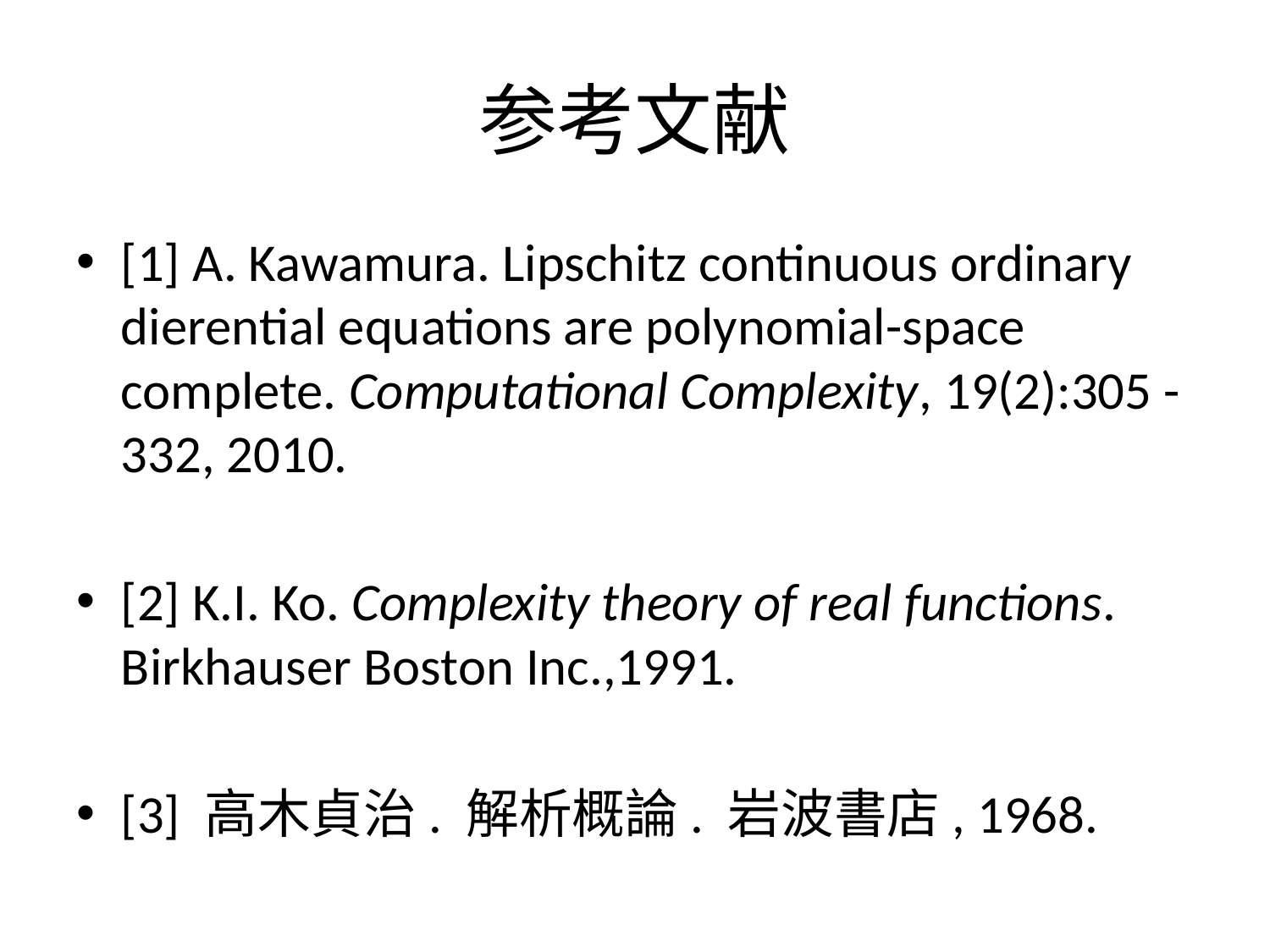

# 参考文献
[1] A. Kawamura. Lipschitz continuous ordinary dierential equations are polynomial-space complete. Computational Complexity, 19(2):305 - 332, 2010.

[2] K.I. Ko. Complexity theory of real functions. Birkhauser Boston Inc.,1991.

[3] 高木貞治. 解析概論. 岩波書店, 1968.